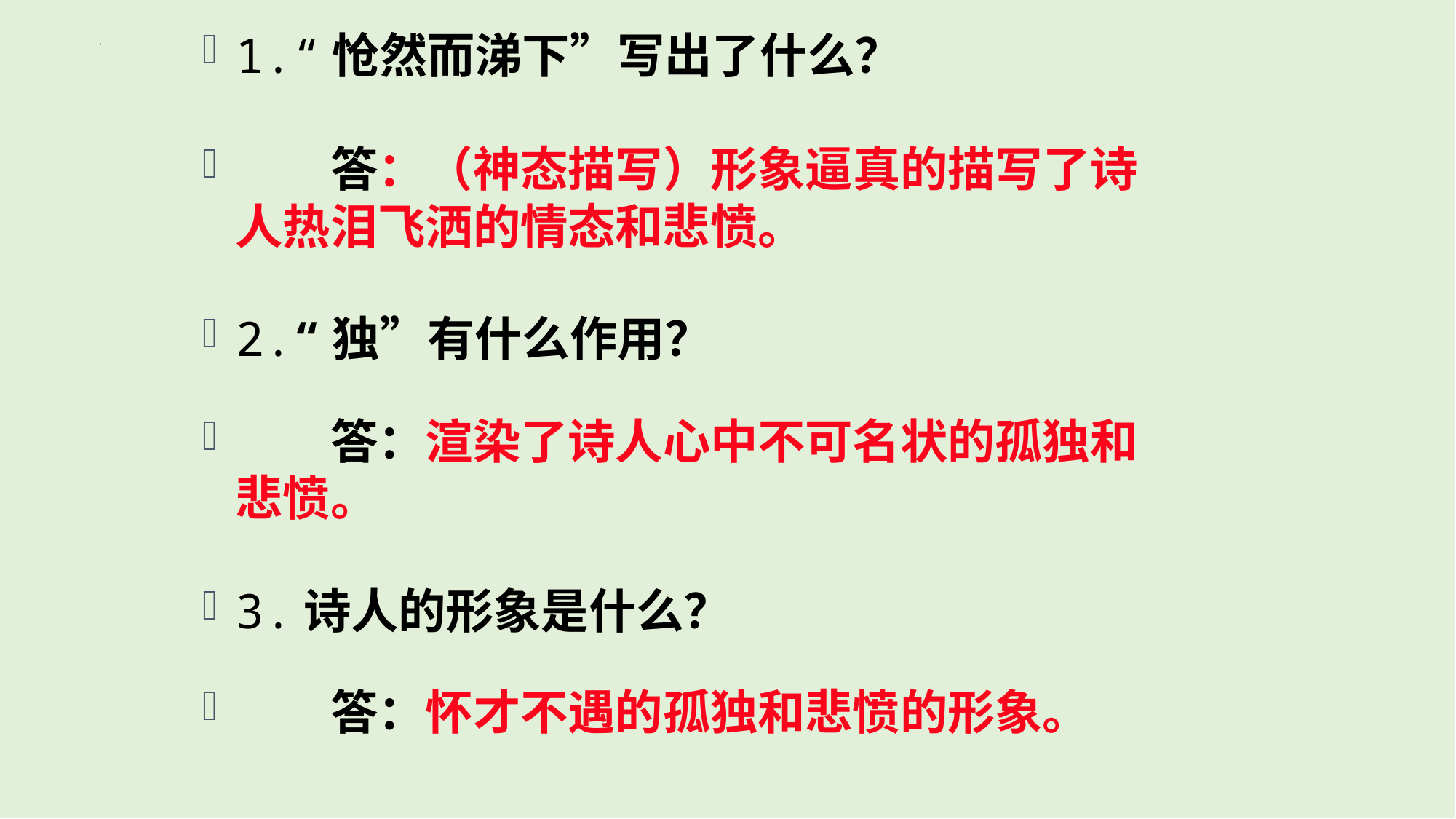

1.“怆然而涕下”写出了什么？
　　答：（神态描写）形象逼真的描写了诗人热泪飞洒的情态和悲愤。
2.“独”有什么作用？
　　答：渲染了诗人心中不可名状的孤独和悲愤。
3.诗人的形象是什么？
　　答：怀才不遇的孤独和悲愤的形象。